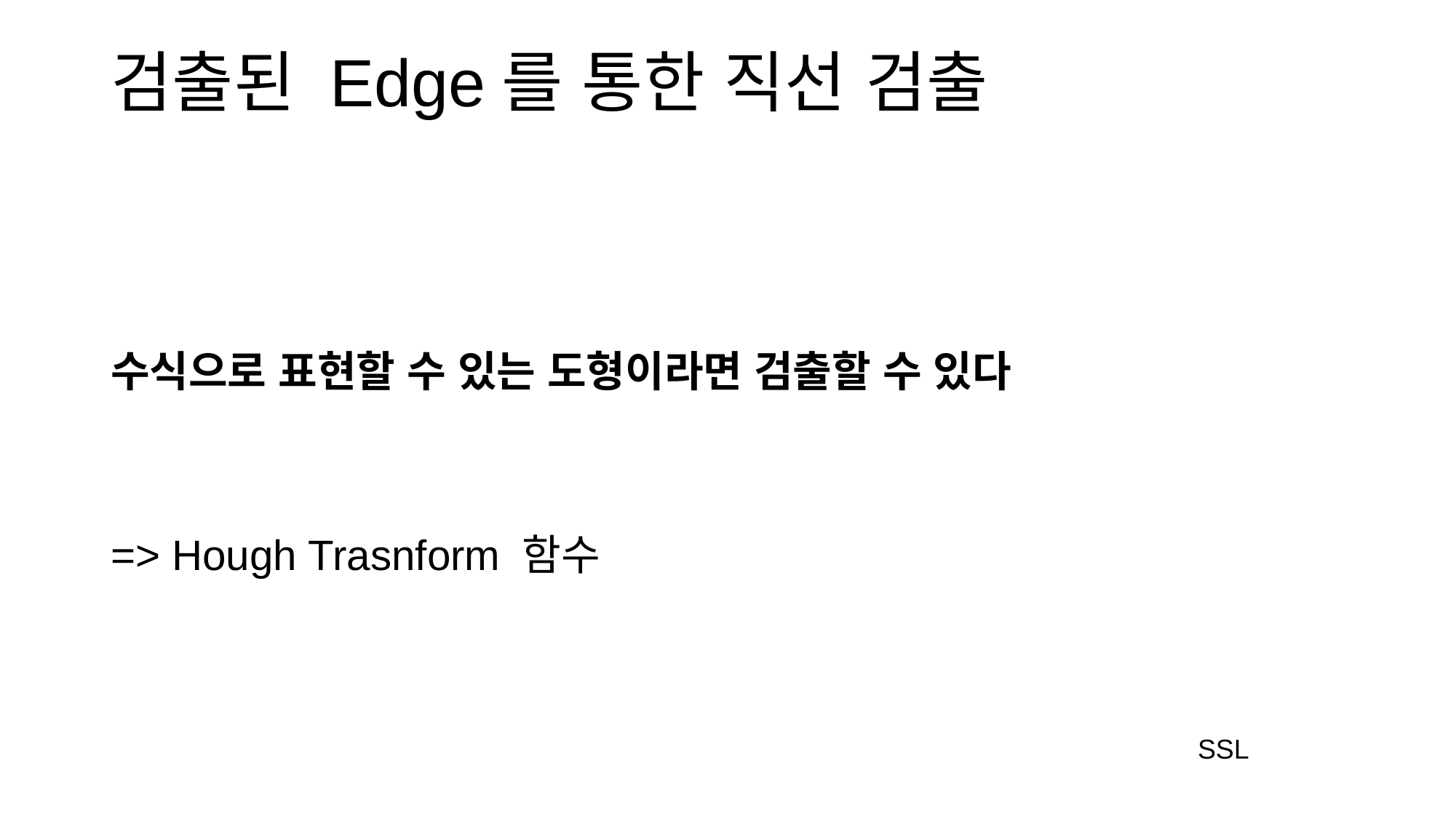

# 검출된 Edge를 통한 직선 검출

수식으로 표현할 수 있는 도형이라면 검출할 수 있다

=> Hough Trasnform 함수